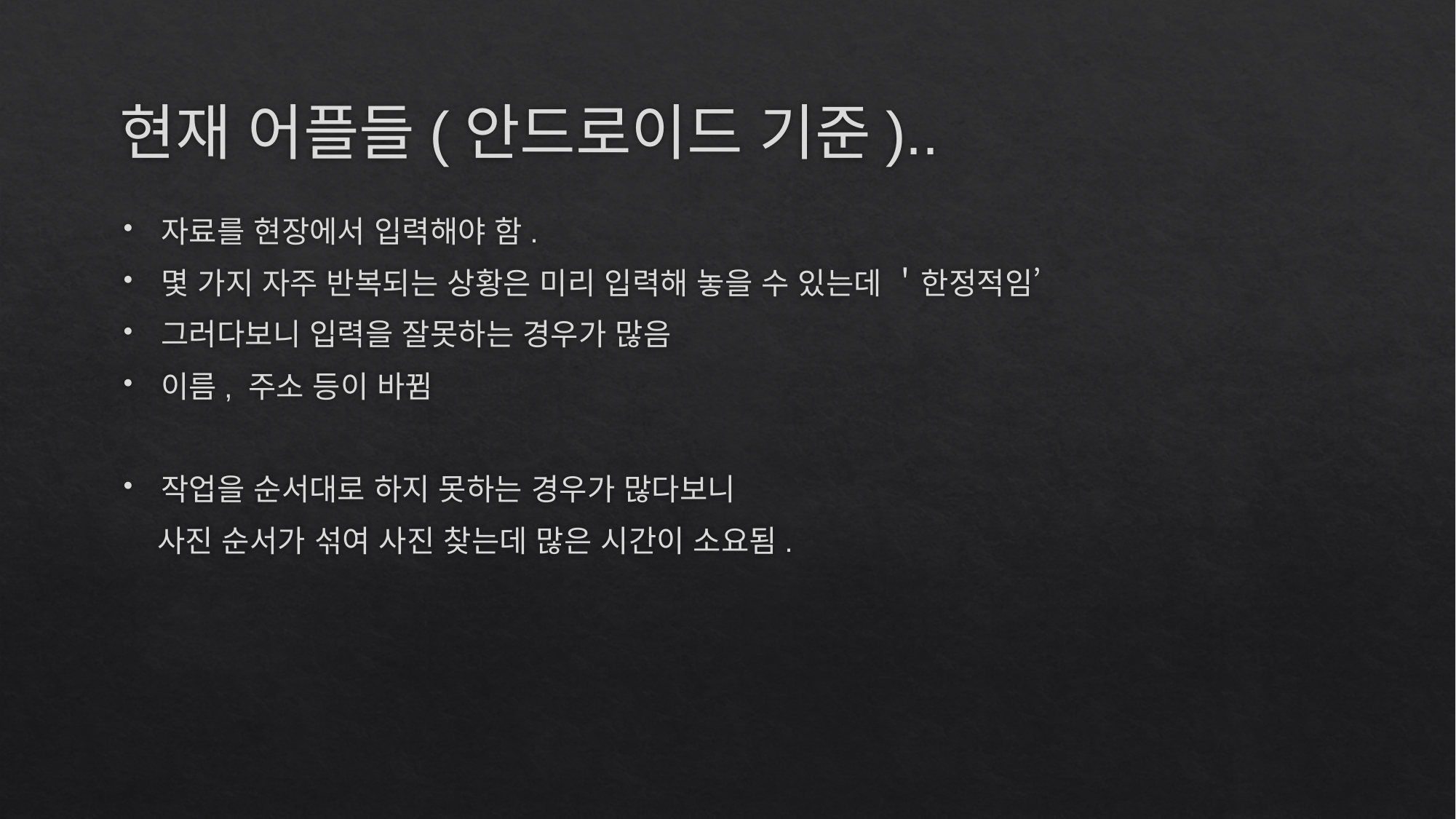

# 현재 어플들(안드로이드 기준)..
자료를 현장에서 입력해야 함.
몇 가지 자주 반복되는 상황은 미리 입력해 놓을 수 있는데 ＇한정적임’
그러다보니 입력을 잘못하는 경우가 많음
이름, 주소 등이 바뀜

작업을 순서대로 하지 못하는 경우가 많다보니
   사진 순서가 섞여 사진 찾는데 많은 시간이 소요됨.